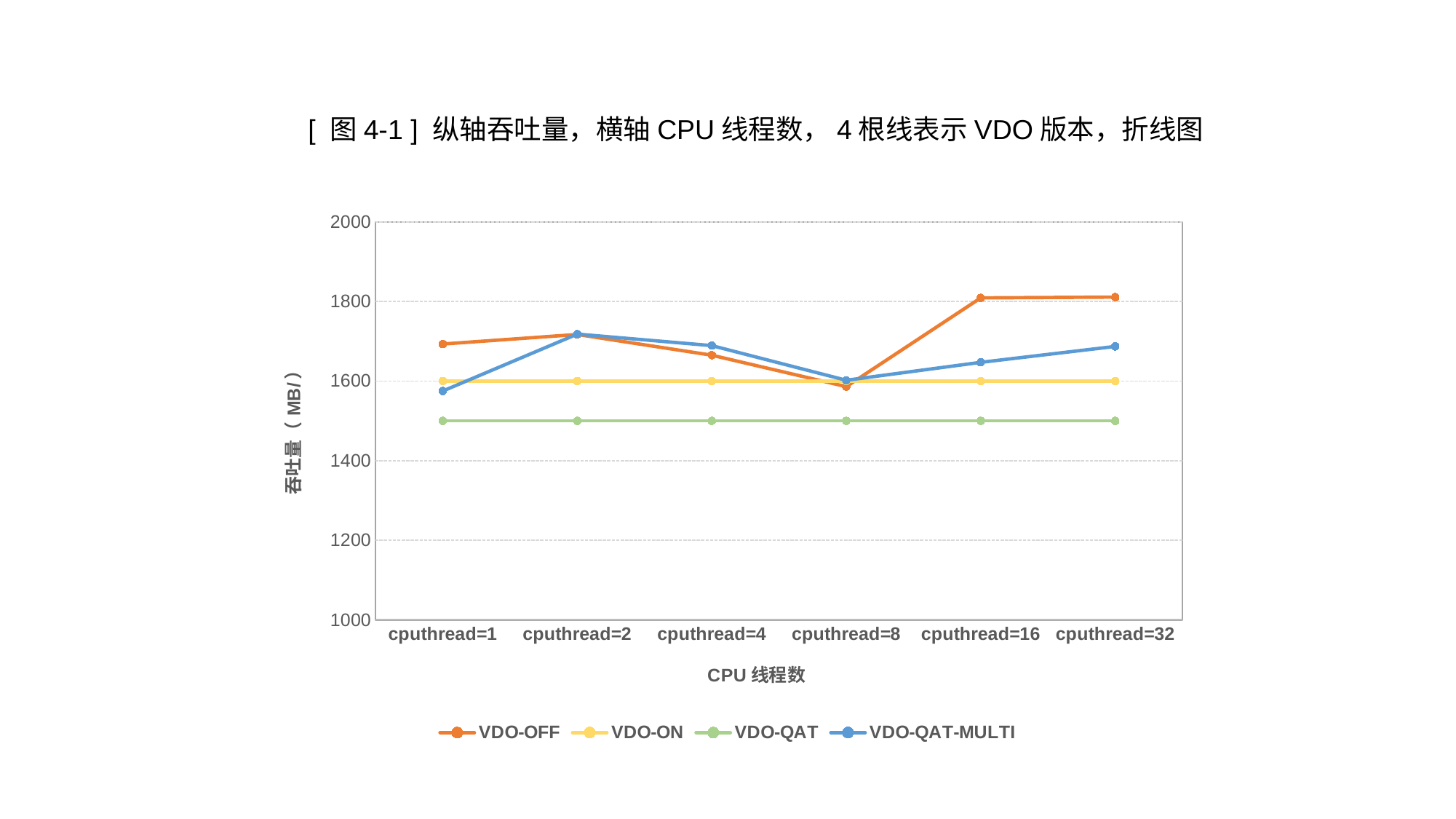

[ 图4-1 ] 纵轴吞吐量，横轴CPU线程数，4根线表示VDO版本，折线图

### Chart

| Category | VDO-OFF | VDO-ON | VDO-QAT | VDO-QAT-MULTI |
|---|---|---|---|---|
| cputhread=1 | 1693.0 | 1600.0 | 1500.0 | 1575.0 |
| cputhread=2 | 1717.0 | 1600.0 | 1500.0 | 1718.0 |
| cputhread=4 | 1665.0 | 1600.0 | 1500.0 | 1689.0 |
| cputhread=8 | 1586.0 | 1600.0 | 1500.0 | 1602.0 |
| cputhread=16 | 1809.0 | 1600.0 | 1500.0 | 1647.0 |
| cputhread=32 | 1811.0 | 1600.0 | 1500.0 | 1687.0 |